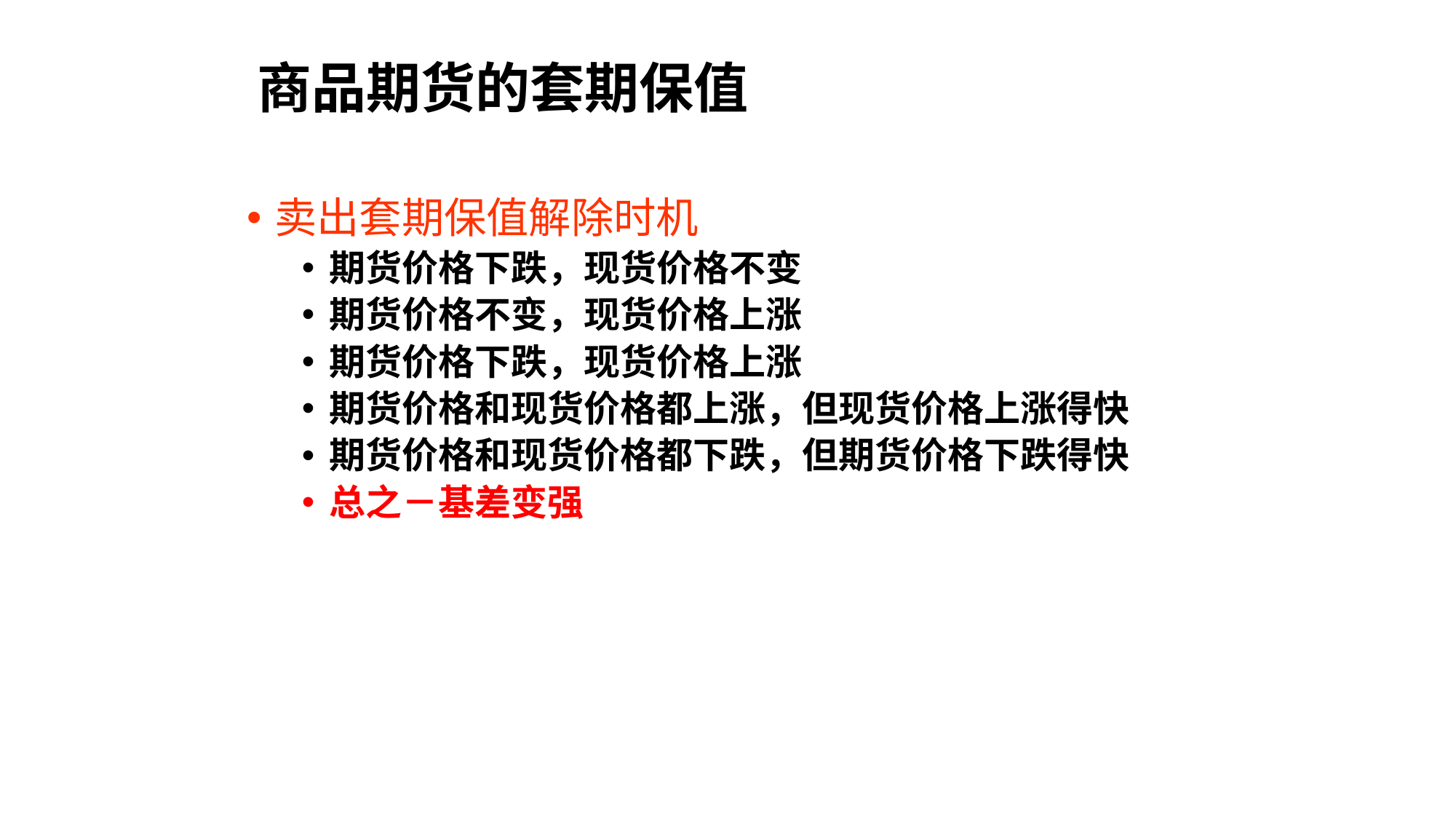

商品期货的套期保值
卖出套期保值解除时机
期货价格下跌，现货价格不变
期货价格不变，现货价格上涨
期货价格下跌，现货价格上涨
期货价格和现货价格都上涨，但现货价格上涨得快
期货价格和现货价格都下跌，但期货价格下跌得快
总之－基差变强